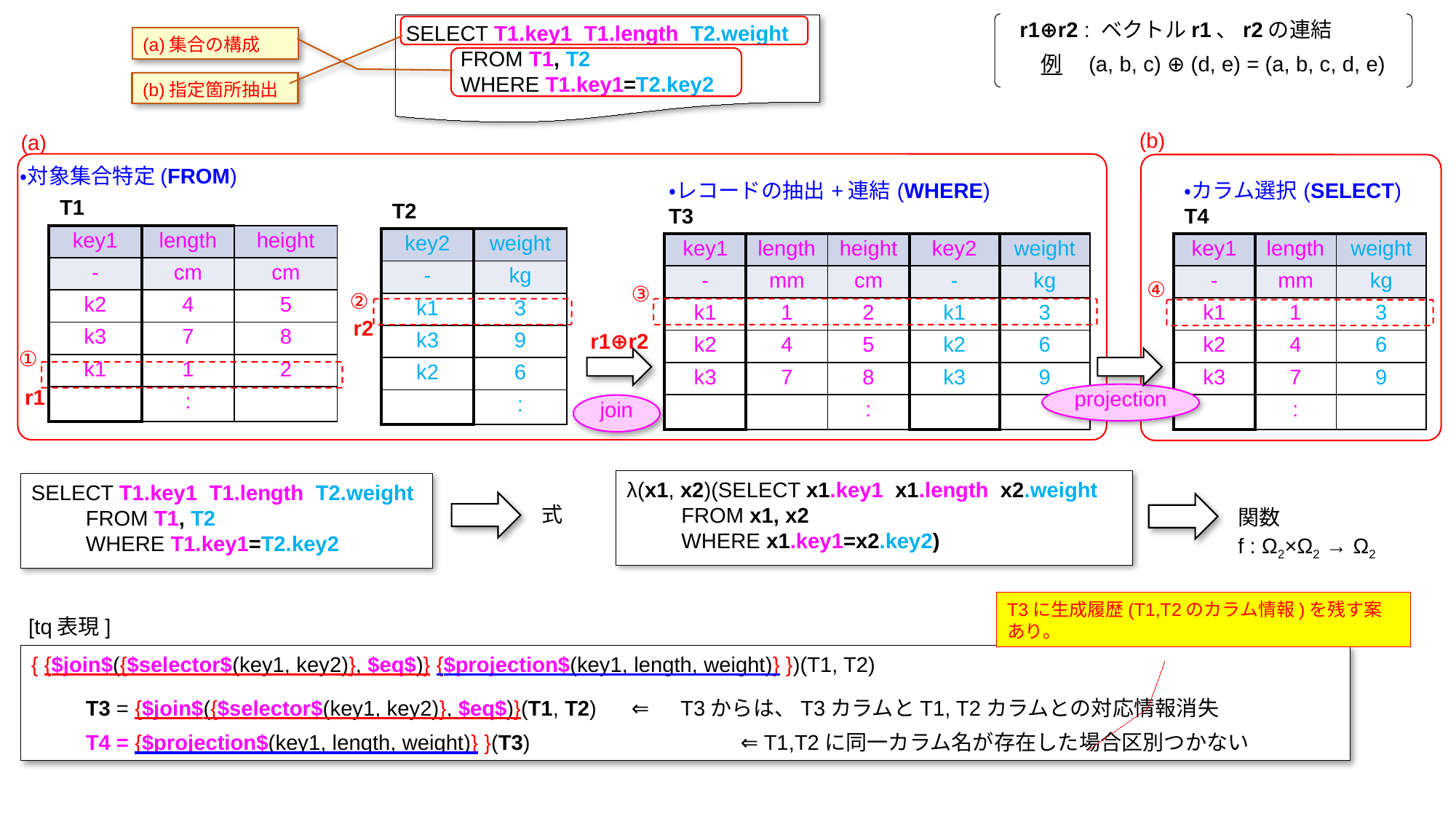

r1⊕r2 : ベクトルr1、r2の連結
　例　(a, b, c) ⊕ (d, e) = (a, b, c, d, e)

SELECT T1.key1, T1.length, T2.weight
FROM T1, T2
WHERE T1.key1=T2.key2

(a)集合の構成

(b)指定箇所抽出
(b)
(a)

・対象集合特定(FROM)
| ・レコードの抽出+連結(WHERE) T3 |  |  |  |  |
| --- | --- | --- | --- | --- |
| key1 | length | height | key2 | weight |
| - | mm | cm | - | kg |
| k1 | 1 | 2 | k1 | 3 |
| k2 | 4 | 5 | k2 | 6 |
| k3 | 7 | 8 | k3 | 9 |
|  |  | : |  |  |
| ・カラム選択(SELECT) T4 |  |  |
| --- | --- | --- |
| key1 | length | weight |
| - | mm | kg |
| k1 | 1 | 3 |
| k2 | 4 | 6 |
| k3 | 7 | 9 |
|  | : |  |
| T1 |  |  |
| --- | --- | --- |
| key1 | length | height |
| - | cm | cm |
| k2 | 4 | 5 |
| k3 | 7 | 8 |
| k1 | 1 | 2 |
|  | : |  |
| T2 |  |
| --- | --- |
| key2 | weight |
| - | kg |
| k1 | 3 |
| k3 | 9 |
| k2 | 6 |
|  | : |
④
③
②

r2
r1⊕r2
①

r1
projection
join
λ(x1, x2)(SELECT x1.key1, x1.length, x2.weight
FROM x1, x2
WHERE x1.key1=x2.key2)
SELECT T1.key1, T1.length, T2.weight
FROM T1, T2
WHERE T1.key1=T2.key2

式
関数
f : Ω2×Ω2 → Ω2
T3に生成履歴(T1,T2のカラム情報)を残す案あり。
[tq表現]
{ {$join$({$selector$(key1, key2)}, $eq$)} {$projection$(key1, length, weight)} })(T1, T2)
T3 = {$join$({$selector$(key1, key2)}, $eq$)}(T1, T2)	⇐　T3からは、T3カラムとT1, T2カラムとの対応情報消失
T4 = {$projection$(key1, length, weight)} }(T3)		⇐ T1,T2に同一カラム名が存在した場合区別つかない